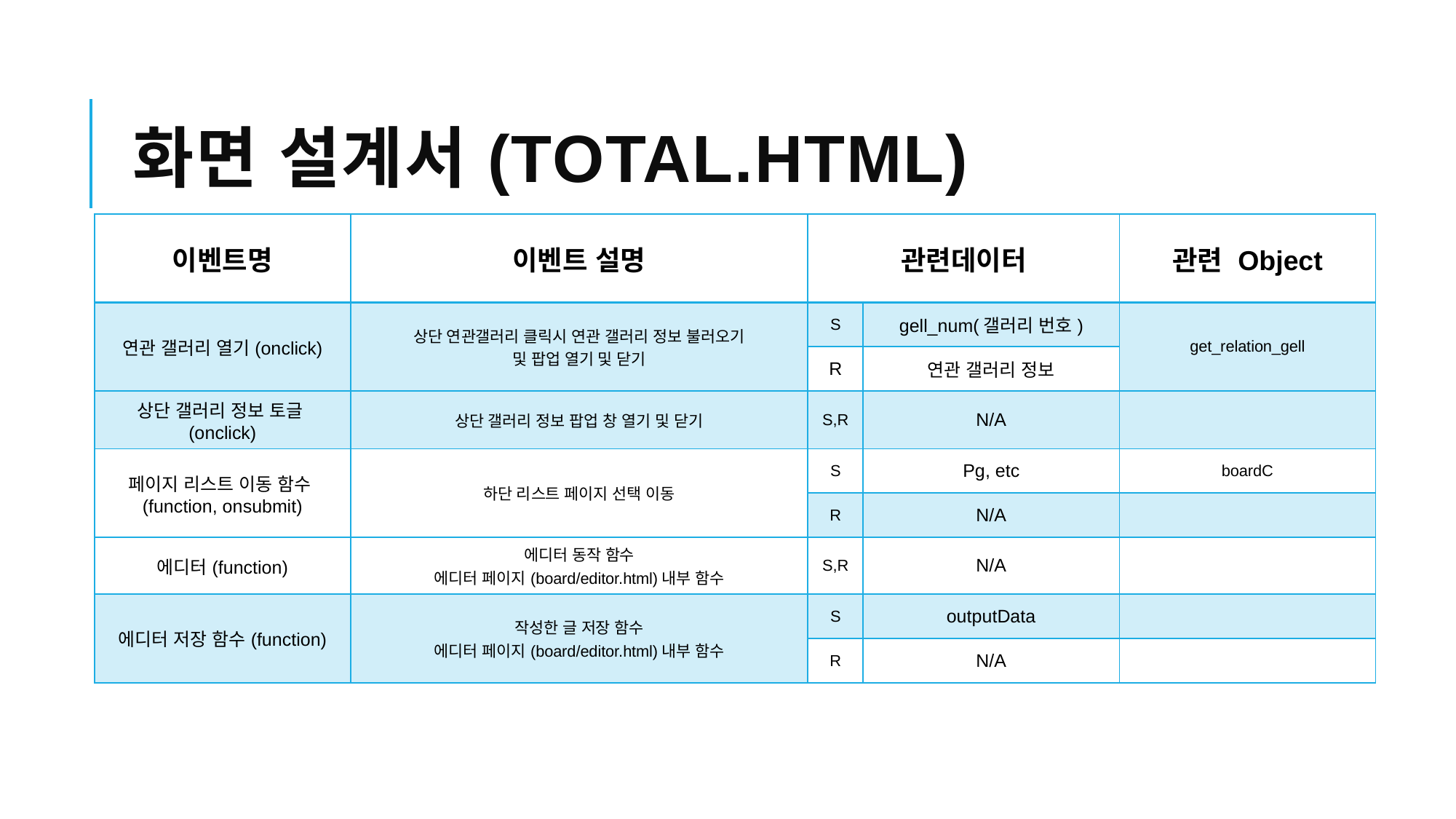

# 화면 설계서(total.html)
| 이벤트명 | 이벤트 설명 | 관련데이터 |  | 관련 Object |
| --- | --- | --- | --- | --- |
| 연관 갤러리 열기(onclick) | 상단 연관갤러리 클릭시 연관 갤러리 정보 불러오기 및 팝업 열기 및 닫기 | S | gell\_num(갤러리 번호) | get\_relation\_gell |
|  |  | R | 연관 갤러리 정보 |  |
| 상단 갤러리 정보 토글(onclick) | 상단 갤러리 정보 팝업 창 열기 및 닫기 | S,R | N/A |  |
| 페이지 리스트 이동 함수(function, onsubmit) | 하단 리스트 페이지 선택 이동 | S | Pg, etc | boardC |
|  |  | R | N/A |  |
| 에디터(function) | 에디터 동작 함수 에디터 페이지(board/editor.html)내부 함수 | S,R | N/A |  |
| 에디터 저장 함수(function) | 작성한 글 저장 함수 에디터 페이지(board/editor.html)내부 함수 | S | outputData |  |
|  |  | R | N/A |  |